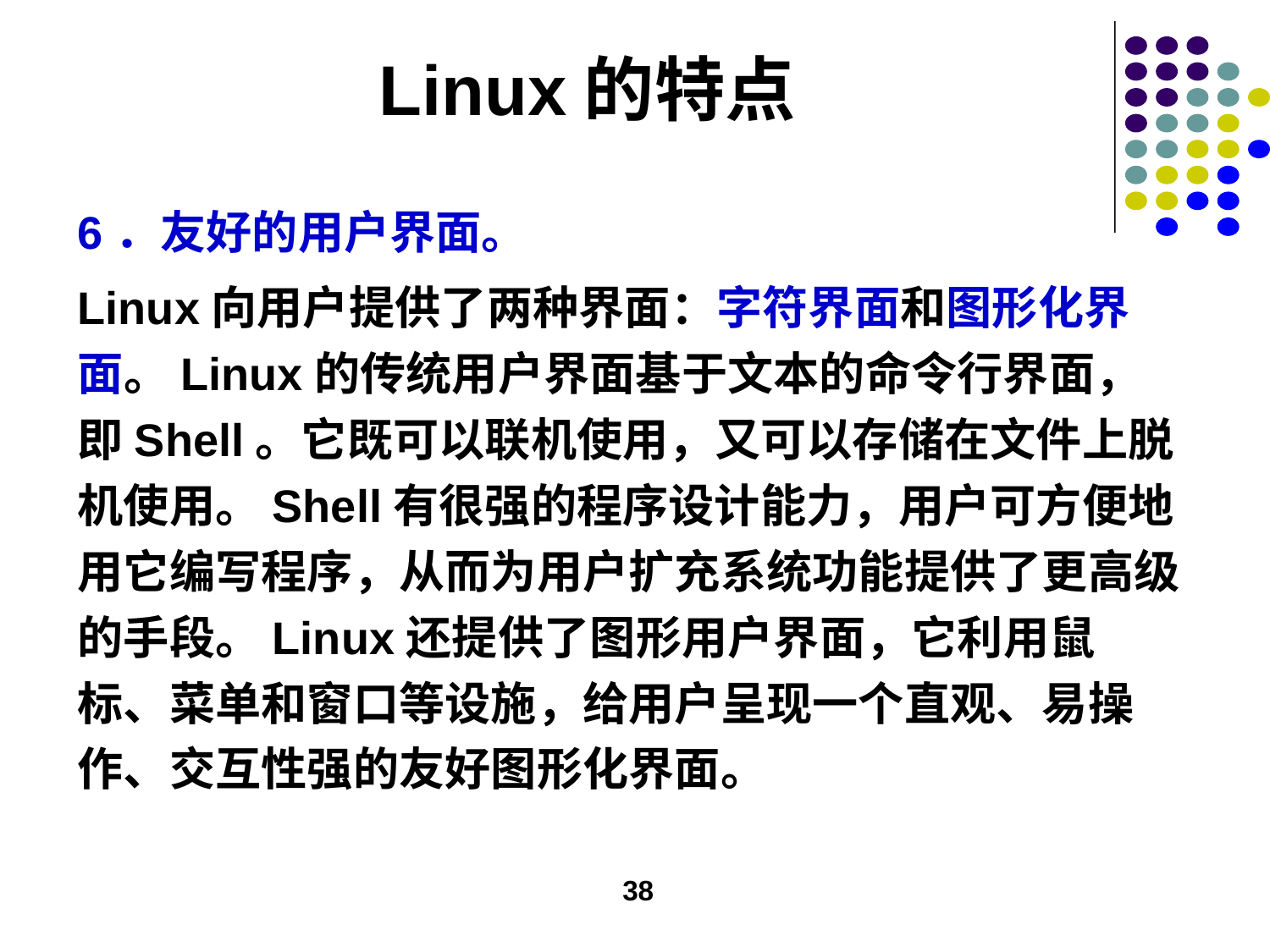

# Linux的特点
6．友好的用户界面。
Linux向用户提供了两种界面：字符界面和图形化界面。Linux的传统用户界面基于文本的命令行界面，即Shell。它既可以联机使用，又可以存储在文件上脱机使用。Shell有很强的程序设计能力，用户可方便地用它编写程序，从而为用户扩充系统功能提供了更高级的手段。Linux还提供了图形用户界面，它利用鼠标、菜单和窗口等设施，给用户呈现一个直观、易操作、交互性强的友好图形化界面。
38